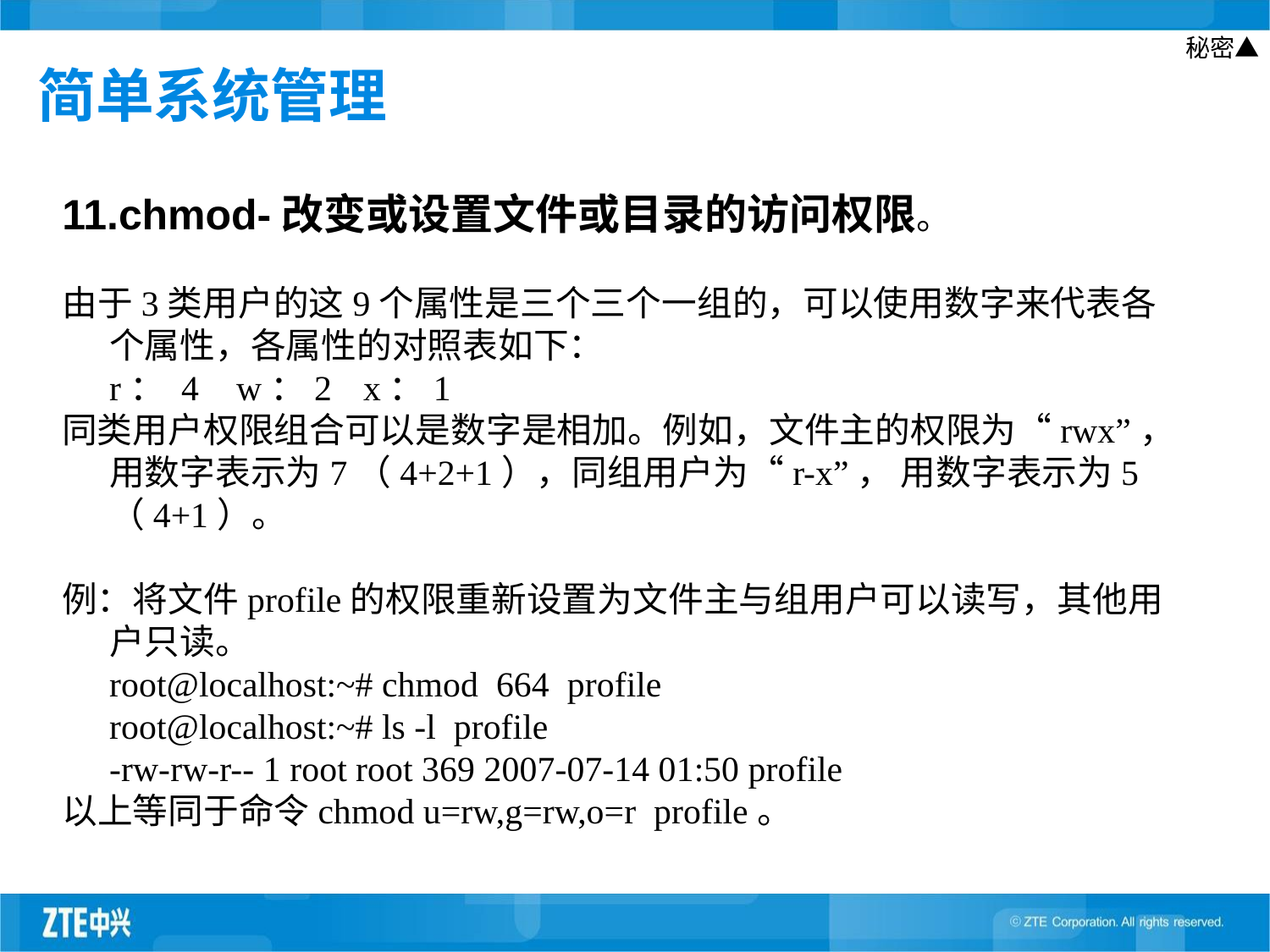

# 简单系统管理
11.chmod-改变或设置文件或目录的访问权限。

由于3类用户的这9个属性是三个三个一组的，可以使用数字来代表各个属性，各属性的对照表如下：
	r： 4 	w：2 	x：1
同类用户权限组合可以是数字是相加。例如，文件主的权限为“rwx”，用数字表示为7（4+2+1），同组用户为“r-x”， 用数字表示为5（4+1）。

例：将文件profile的权限重新设置为文件主与组用户可以读写，其他用户只读。
	root@localhost:~# chmod  664  profile
	root@localhost:~# ls -l  profile
 	-rw-rw-r-- 1 root root 369 2007-07-14 01:50 profile
以上等同于命令chmod u=rw,g=rw,o=r  profile。